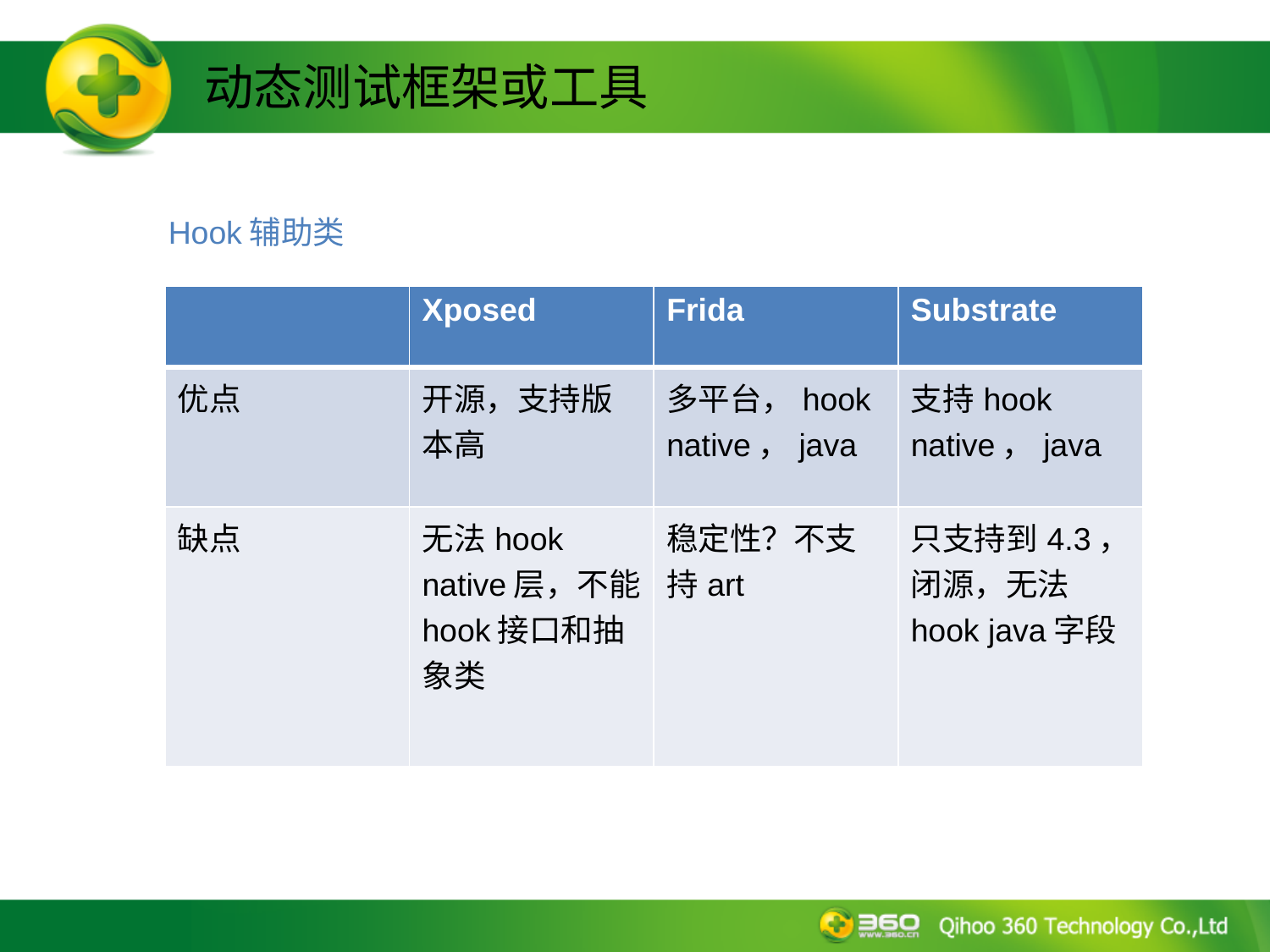

动态测试框架或工具
Hook辅助类

|  | Xposed | Frida | Substrate |
| --- | --- | --- | --- |
| 优点 | 开源，支持版本高 | 多平台，hook native，java | 支持hook native，java |
| 缺点 | 无法hook native层，不能hook接口和抽象类 | 稳定性？不支持art | 只支持到4.3，闭源，无法hook java字段 |